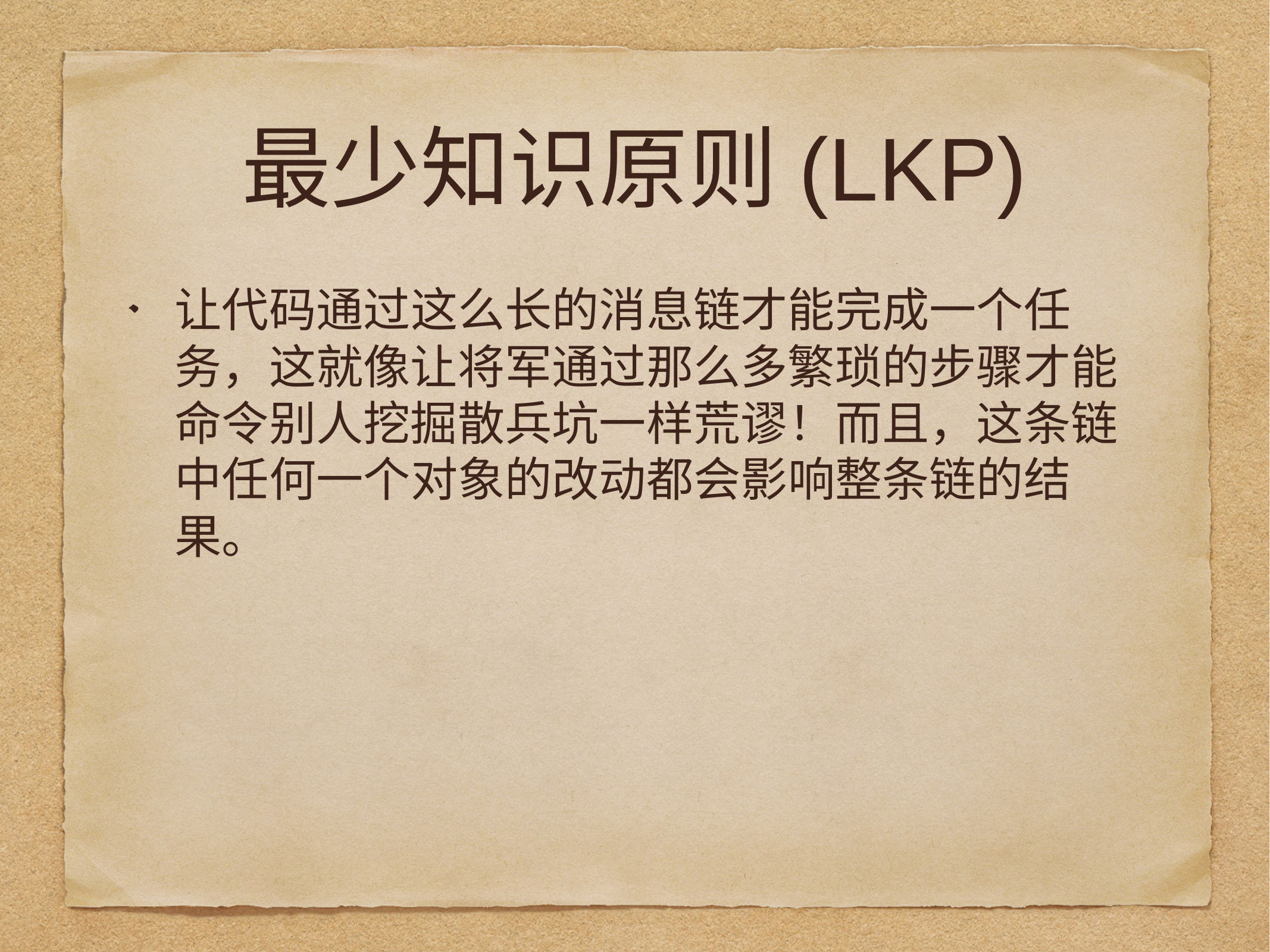

# 最少知识原则(LKP)
让代码通过这么长的消息链才能完成一个任务，这就像让将军通过那么多繁琐的步骤才能命令别人挖掘散兵坑一样荒谬！而且，这条链中任何一个对象的改动都会影响整条链的结果。